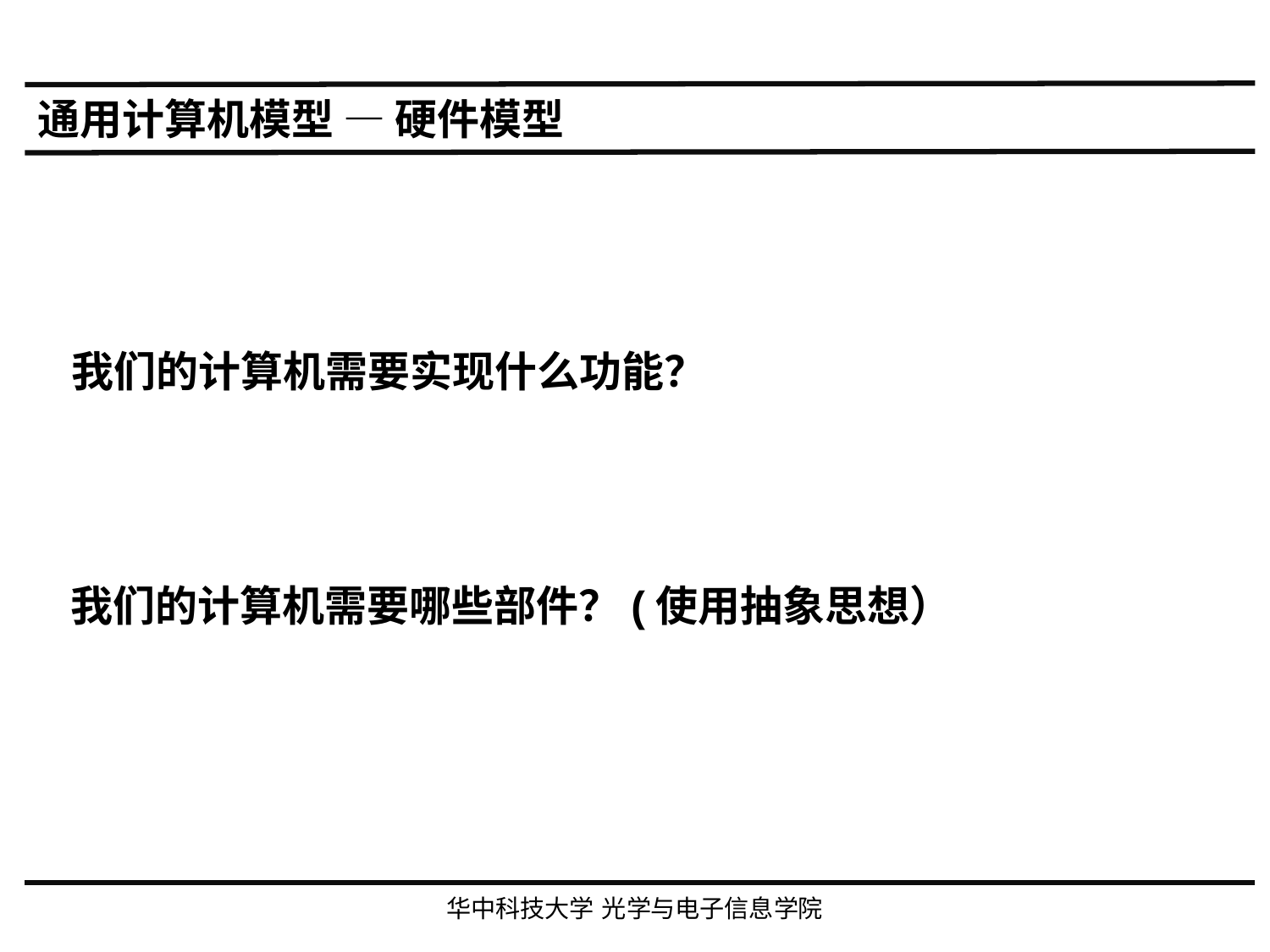

通用计算机模型 — 硬件模型

我们的计算机需要实现什么功能？
我们的计算机需要哪些部件？(使用抽象思想）
华中科技大学 光学与电子信息学院